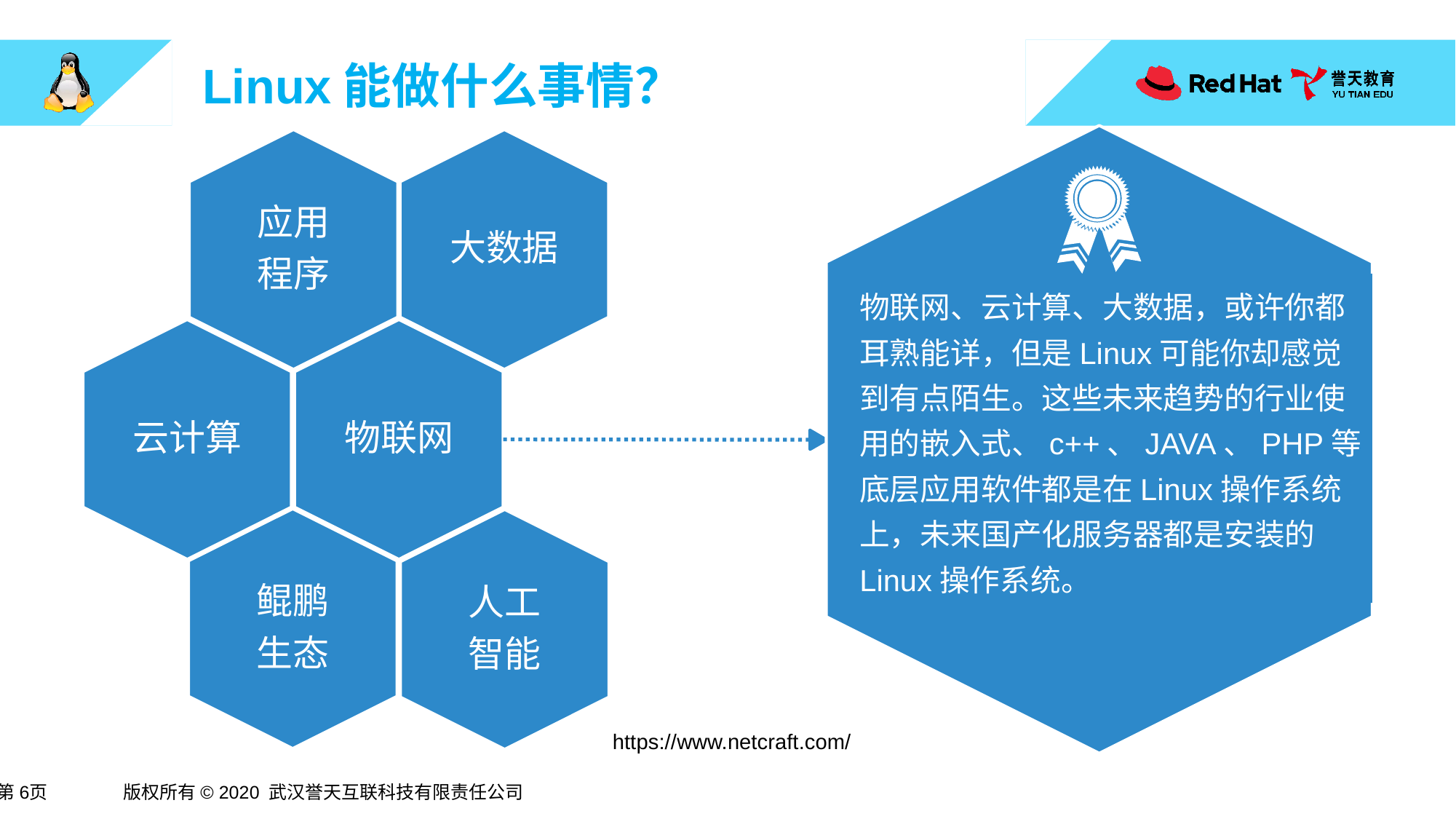

# Linux能做什么事情？

应用
程序
大数据

物联网、云计算、大数据，或许你都耳熟能详，但是Linux可能你却感觉到有点陌生。这些未来趋势的行业使用的嵌入式、c++、JAVA、PHP等底层应用软件都是在Linux操作系统上，未来国产化服务器都是安装的Linux操作系统。
云计算
物联网

鲲鹏
生态
人工
智能
https://www.netcraft.com/
6